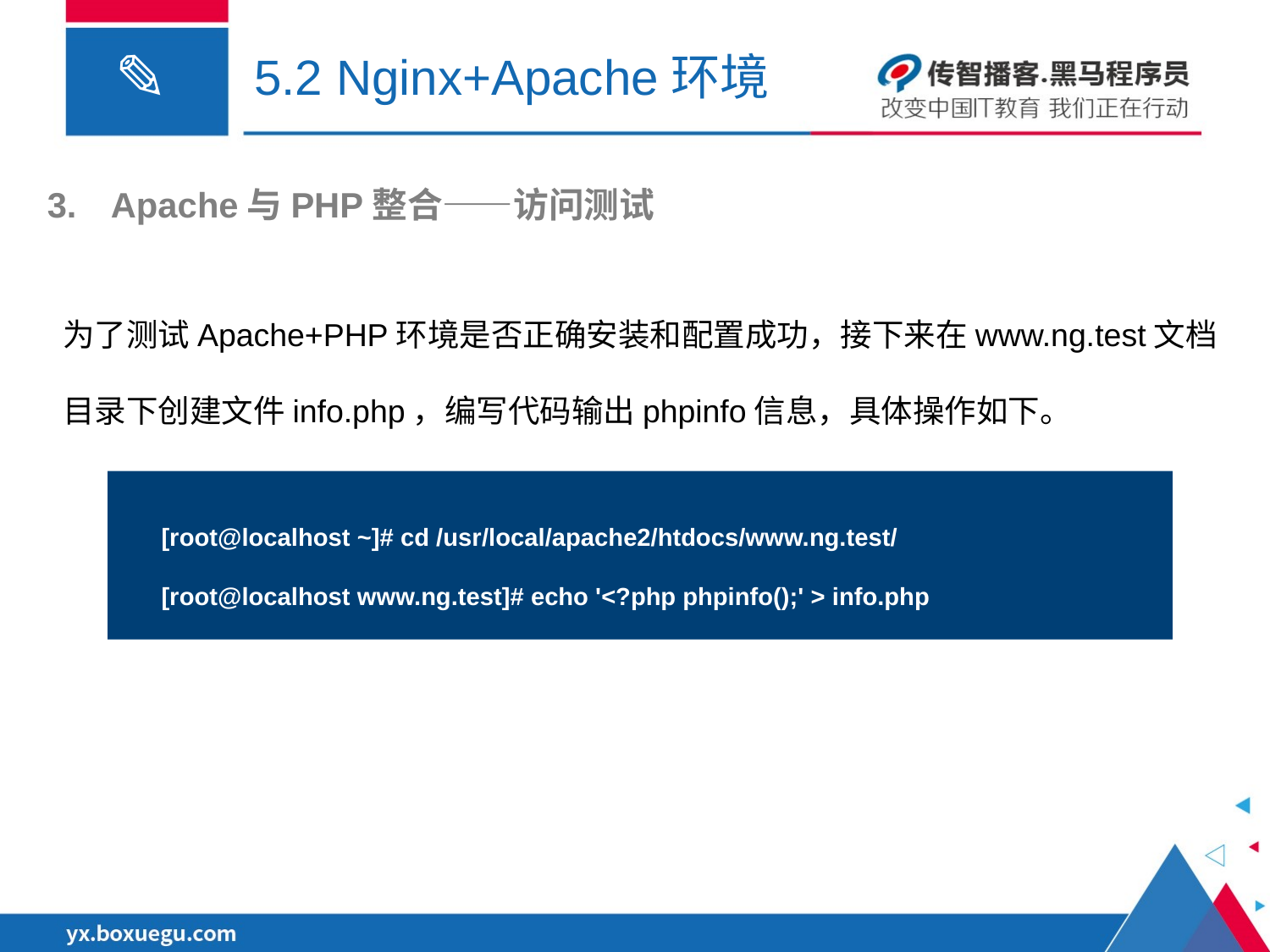

# 5.2 Nginx+Apache环境
Apache与PHP整合——访问测试
为了测试Apache+PHP环境是否正确安装和配置成功，接下来在www.ng.test文档目录下创建文件info.php，编写代码输出phpinfo信息，具体操作如下。

[root@localhost ~]# cd /usr/local/apache2/htdocs/www.ng.test/
[root@localhost www.ng.test]# echo '<?php phpinfo();' > info.php